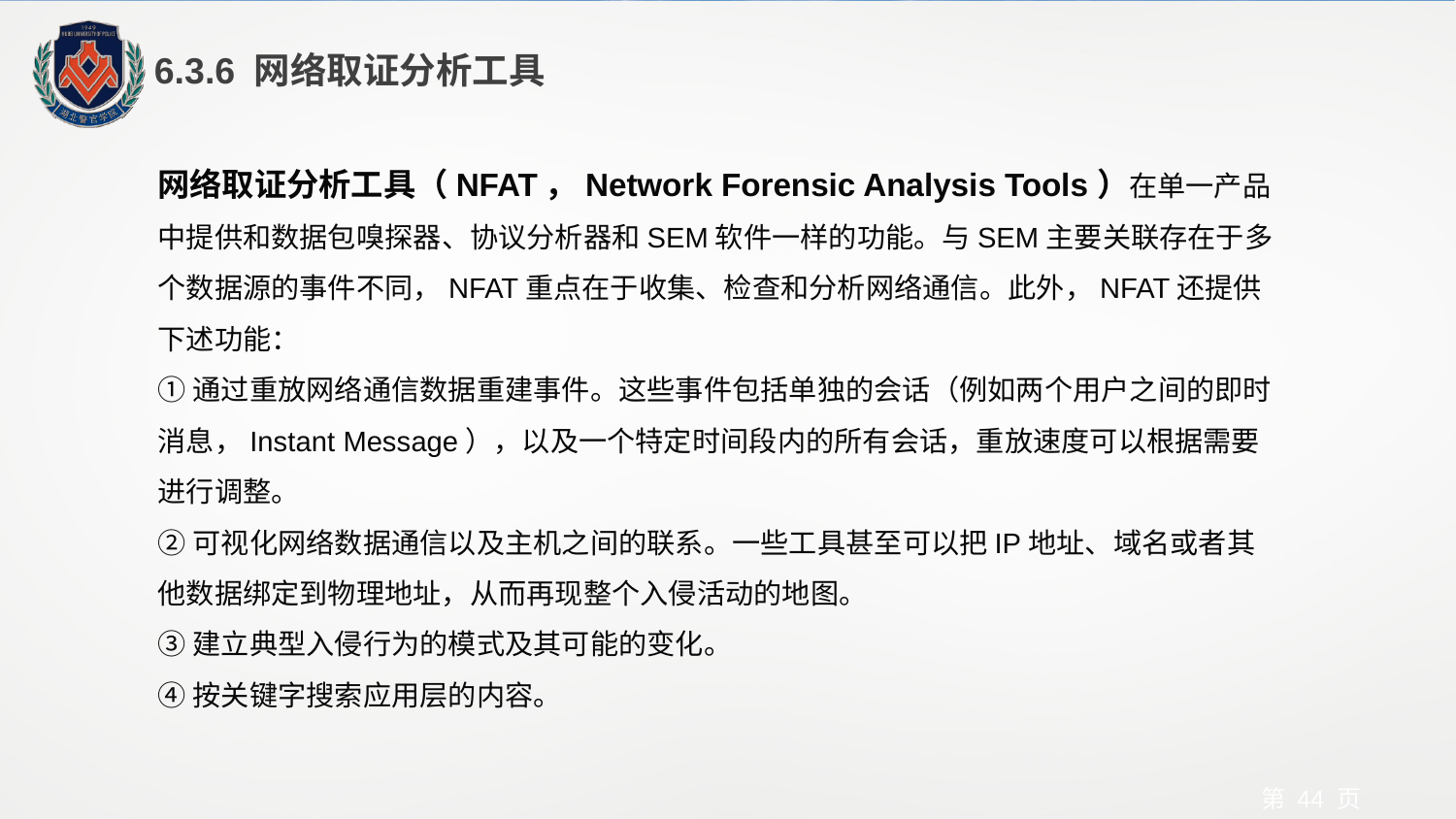

6.3.6 网络取证分析工具
网络取证分析工具（NFAT，Network Forensic Analysis Tools）在单一产品中提供和数据包嗅探器、协议分析器和SEM软件一样的功能。与SEM主要关联存在于多个数据源的事件不同，NFAT重点在于收集、检查和分析网络通信。此外，NFAT还提供下述功能：
①通过重放网络通信数据重建事件。这些事件包括单独的会话（例如两个用户之间的即时消息，Instant Message），以及一个特定时间段内的所有会话，重放速度可以根据需要进行调整。
②可视化网络数据通信以及主机之间的联系。一些工具甚至可以把IP地址、域名或者其他数据绑定到物理地址，从而再现整个入侵活动的地图。
③建立典型入侵行为的模式及其可能的变化。
④按关键字搜索应用层的内容。